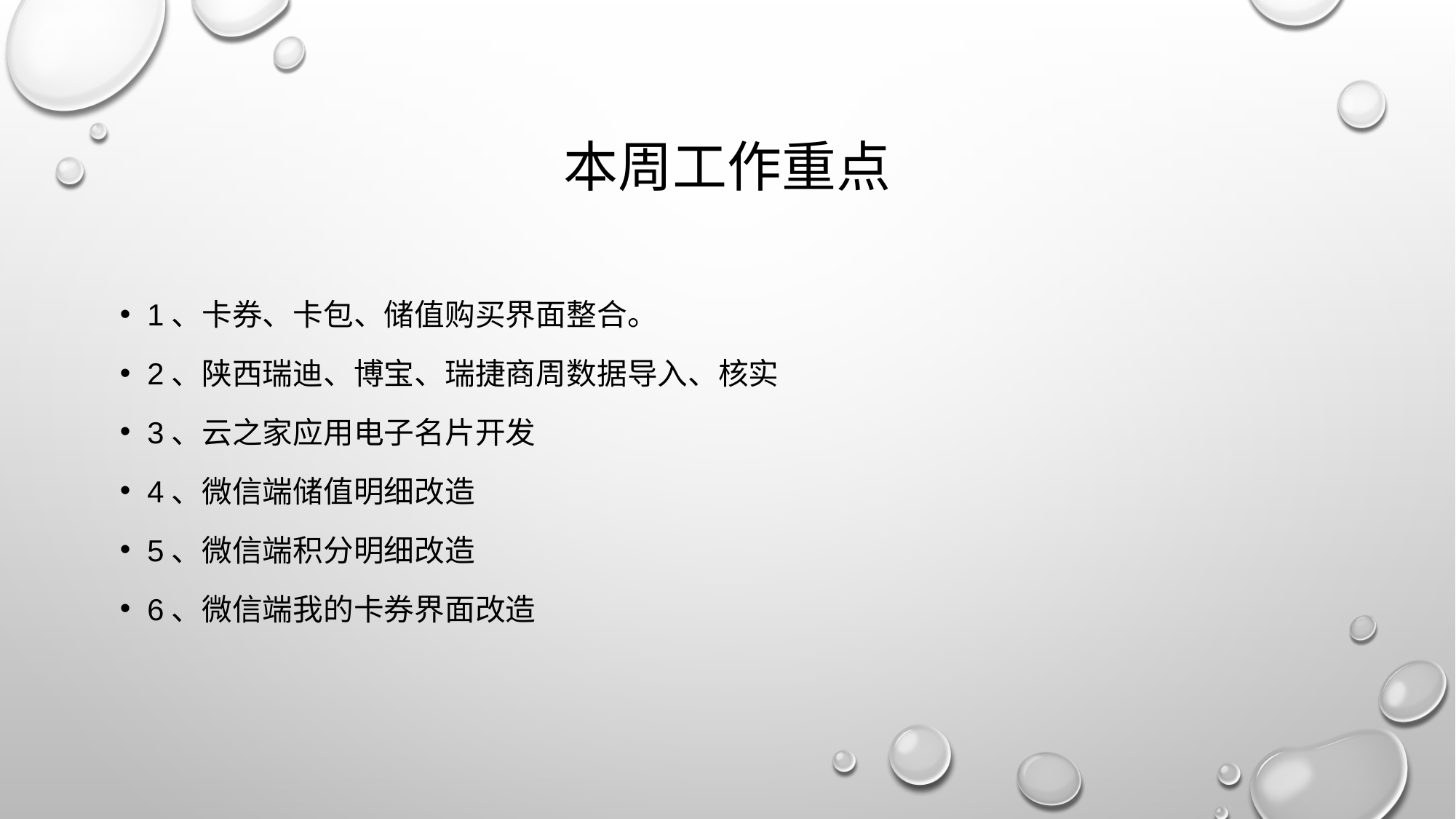

# 本周工作重点
1、卡券、卡包、储值购买界面整合。
2、陕西瑞迪、博宝、瑞捷商周数据导入、核实
3、云之家应用电子名片开发
4、微信端储值明细改造
5、微信端积分明细改造
6、微信端我的卡券界面改造